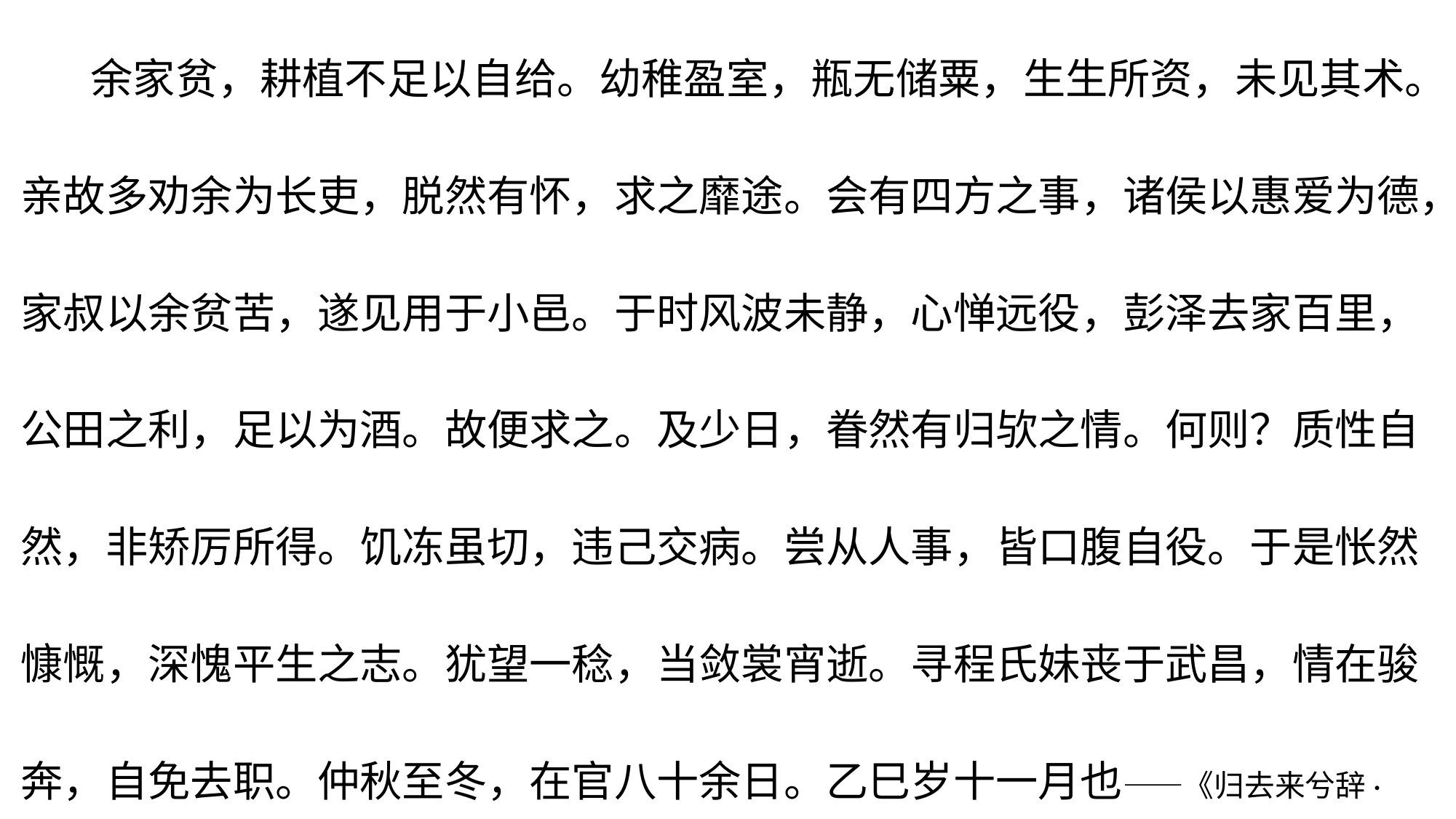

余家贫，耕植不足以自给。幼稚盈室，瓶无储粟，生生所资，未见其术。亲故多劝余为长吏，脱然有怀，求之靡途。会有四方之事，诸侯以惠爱为德，家叔以余贫苦，遂见用于小邑。于时风波未静，心惮远役，彭泽去家百里，公田之利，足以为酒。故便求之。及少日，眷然有归欤之情。何则？质性自然，非矫厉所得。饥冻虽切，违己交病。尝从人事，皆口腹自役。于是怅然慷慨，深愧平生之志。犹望一稔，当敛裳宵逝。寻程氏妹丧于武昌，情在骏奔，自免去职。仲秋至冬，在官八十余日。乙巳岁十一月也——《归去来兮辞·序》